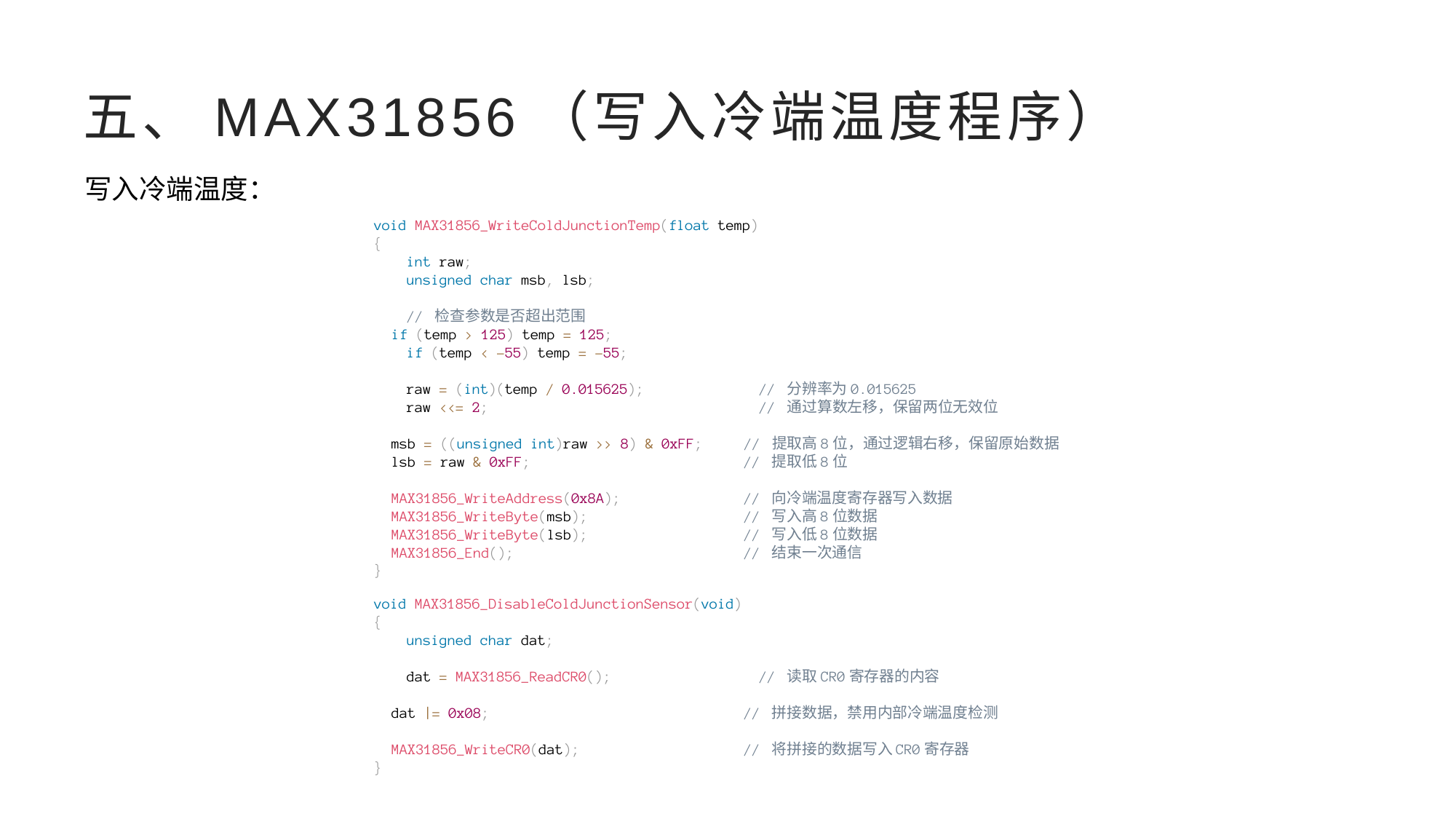

# 五、MAX31856（写入冷端温度程序）
写入冷端温度：
void MAX31856_WriteColdJunctionTemp(float temp)
{
    int raw;
    unsigned char msb, lsb;
    // 检查参数是否超出范围
    if (temp > 125) temp = 125;
    if (temp < -55) temp = -55;
    raw = (int)(temp / 0.015625);              // 分辨率为0.015625
    raw <<= 2;                                 // 通过算数左移，保留两位无效位
    msb = ((unsigned int)raw >> 8) & 0xFF;     // 提取高8位，通过逻辑右移，保留原始数据
    lsb = raw & 0xFF;                          // 提取低8位
    MAX31856_WriteAddress(0x8A);               // 向冷端温度寄存器写入数据
    MAX31856_WriteByte(msb);                   // 写入高8位数据
    MAX31856_WriteByte(lsb);                   // 写入低8位数据
    MAX31856_End();                            // 结束一次通信
}
void MAX31856_DisableColdJunctionSensor(void)
{
    unsigned char dat;
    dat = MAX31856_ReadCR0();                  // 读取CR0寄存器的内容
    dat |= 0x08;                               // 拼接数据，禁用内部冷端温度检测
    MAX31856_WriteCR0(dat);                    // 将拼接的数据写入CR0寄存器
}